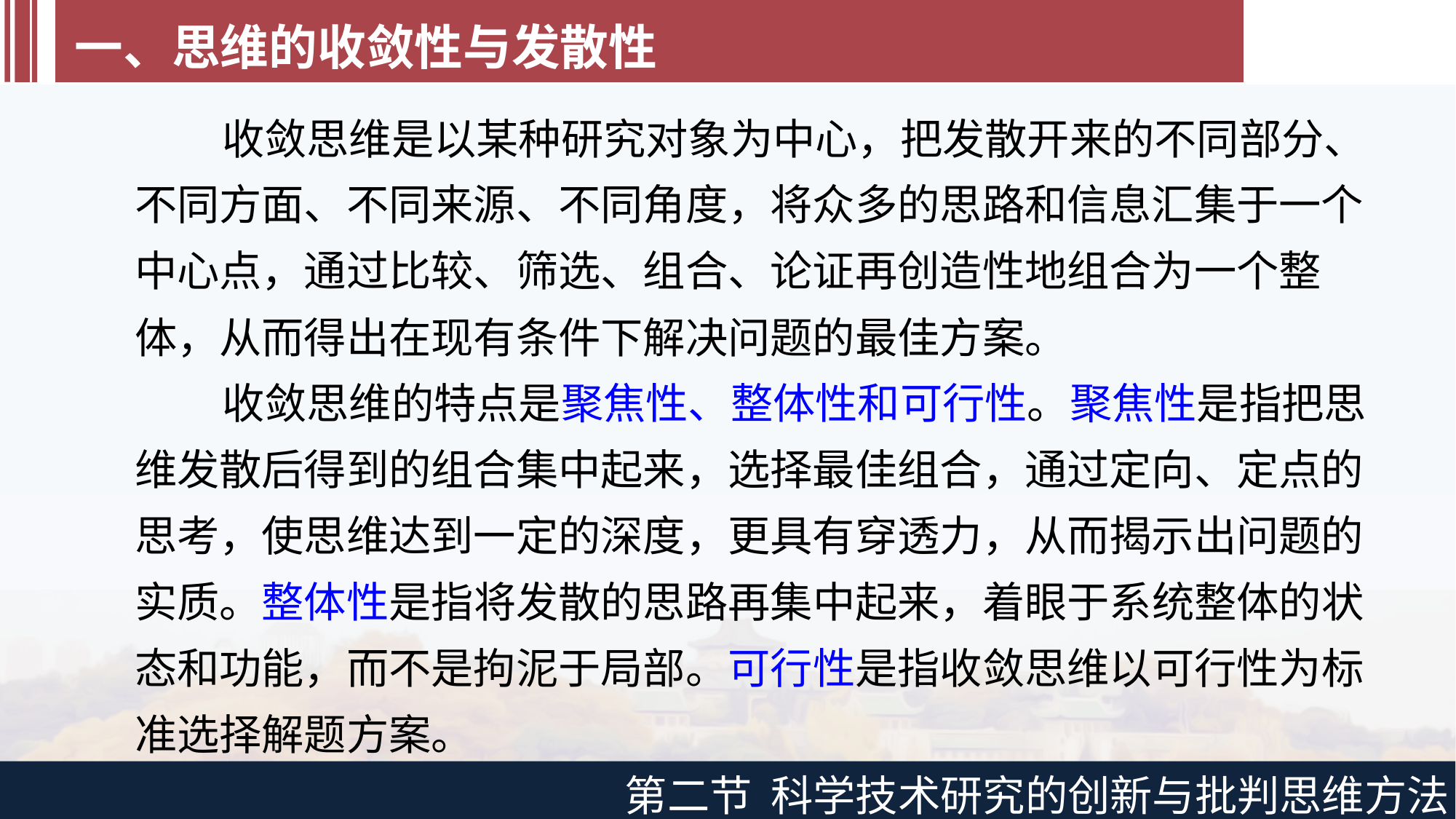

一、思维的收敛性与发散性
收敛思维是以某种研究对象为中心，把发散开来的不同部分、不同方面、不同来源、不同角度，将众多的思路和信息汇集于一个中心点，通过比较、筛选、组合、论证再创造性地组合为一个整体，从而得出在现有条件下解决问题的最佳方案。
收敛思维的特点是聚焦性、整体性和可行性。聚焦性是指把思维发散后得到的组合集中起来，选择最佳组合，通过定向、定点的思考，使思维达到一定的深度，更具有穿透力，从而揭示出问题的实质。整体性是指将发散的思路再集中起来，着眼于系统整体的状态和功能，而不是拘泥于局部。可行性是指收敛思维以可行性为标准选择解题方案。
第二节  科学技术研究的创新与批判思维方法